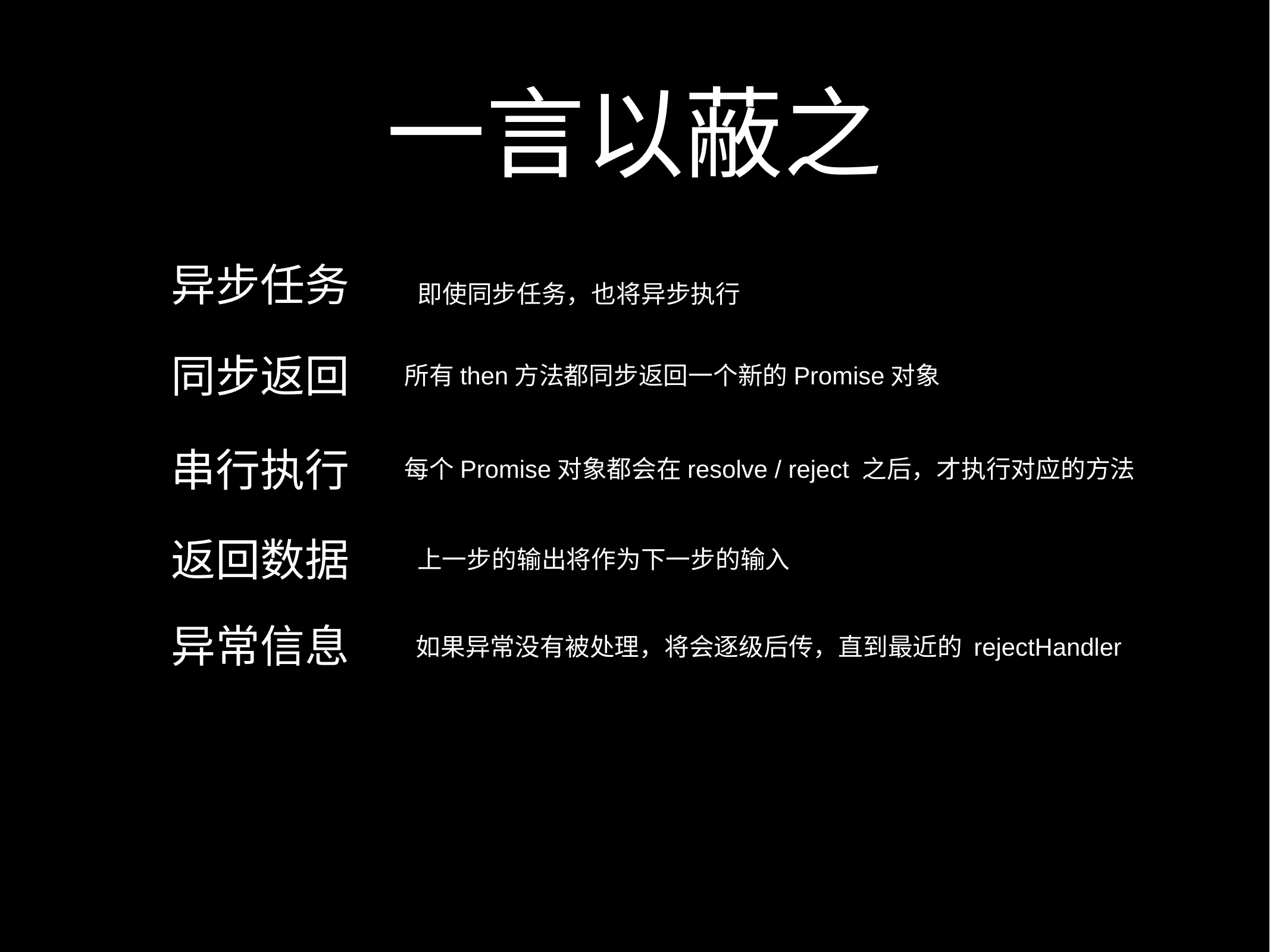

# 一言以蔽之
异步任务
即使同步任务，也将异步执行
同步返回
所有then方法都同步返回一个新的Promise对象
串行执行
每个Promise对象都会在resolve / reject 之后，才执行对应的方法
返回数据
上一步的输出将作为下一步的输入
异常信息
如果异常没有被处理，将会逐级后传，直到最近的 rejectHandler